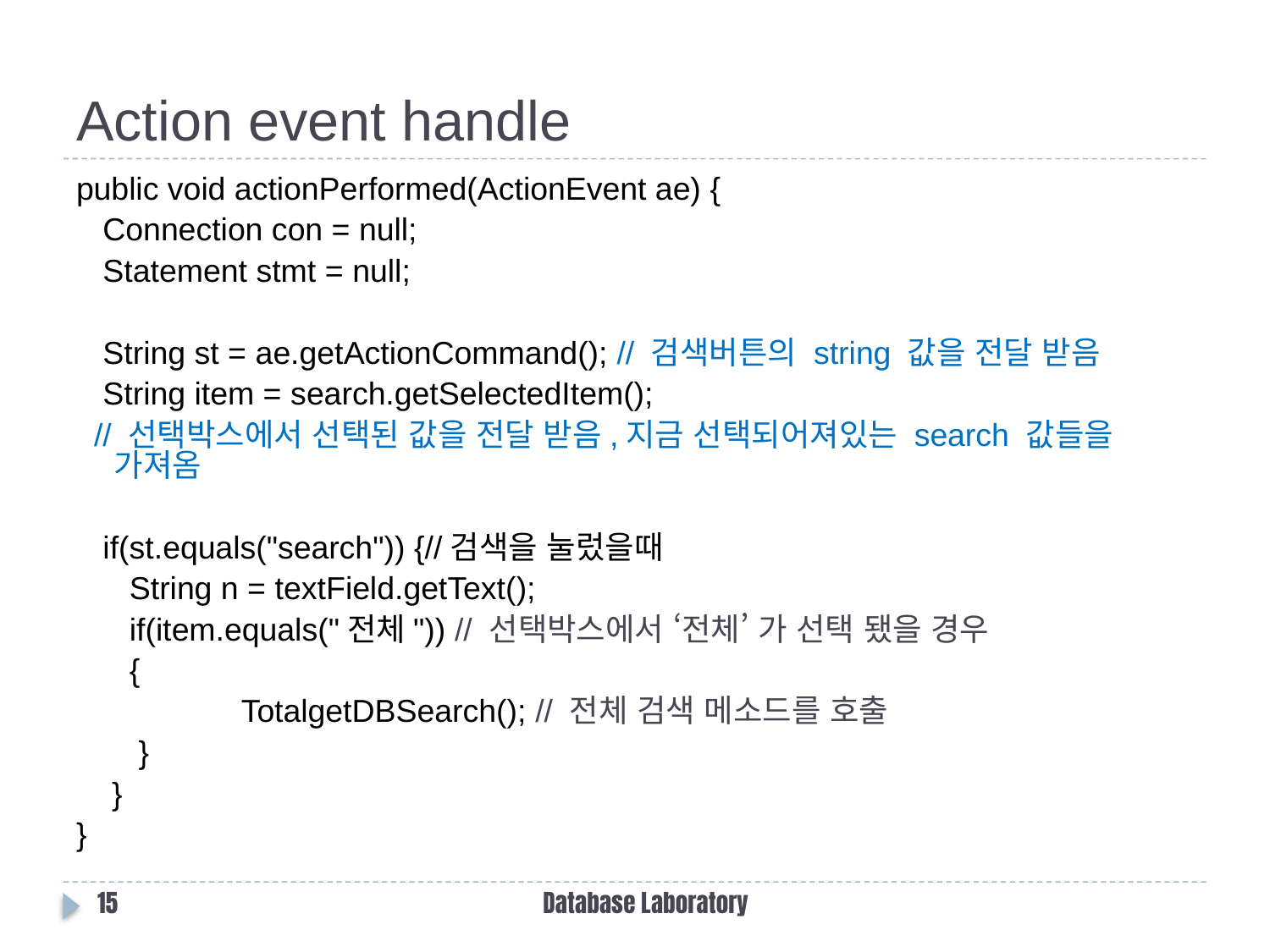

# Action event handle
public void actionPerformed(ActionEvent ae) {
   Connection con = null;
   Statement stmt = null;

   String st = ae.getActionCommand(); // 검색버튼의 string 값을 전달 받음
   String item = search.getSelectedItem();
  // 선택박스에서 선택된 값을 전달 받음,지금 선택되어져있는 search 값들을 가져옴

   if(st.equals("search")) {//검색을 눌렀을때
      String n = textField.getText();
      if(item.equals("전체")) // 선택박스에서 ‘전체’ 가 선택 됐을 경우
      {
     	TotalgetDBSearch(); // 전체 검색 메소드를 호출
       }
    }
}

15
Database Laboratory